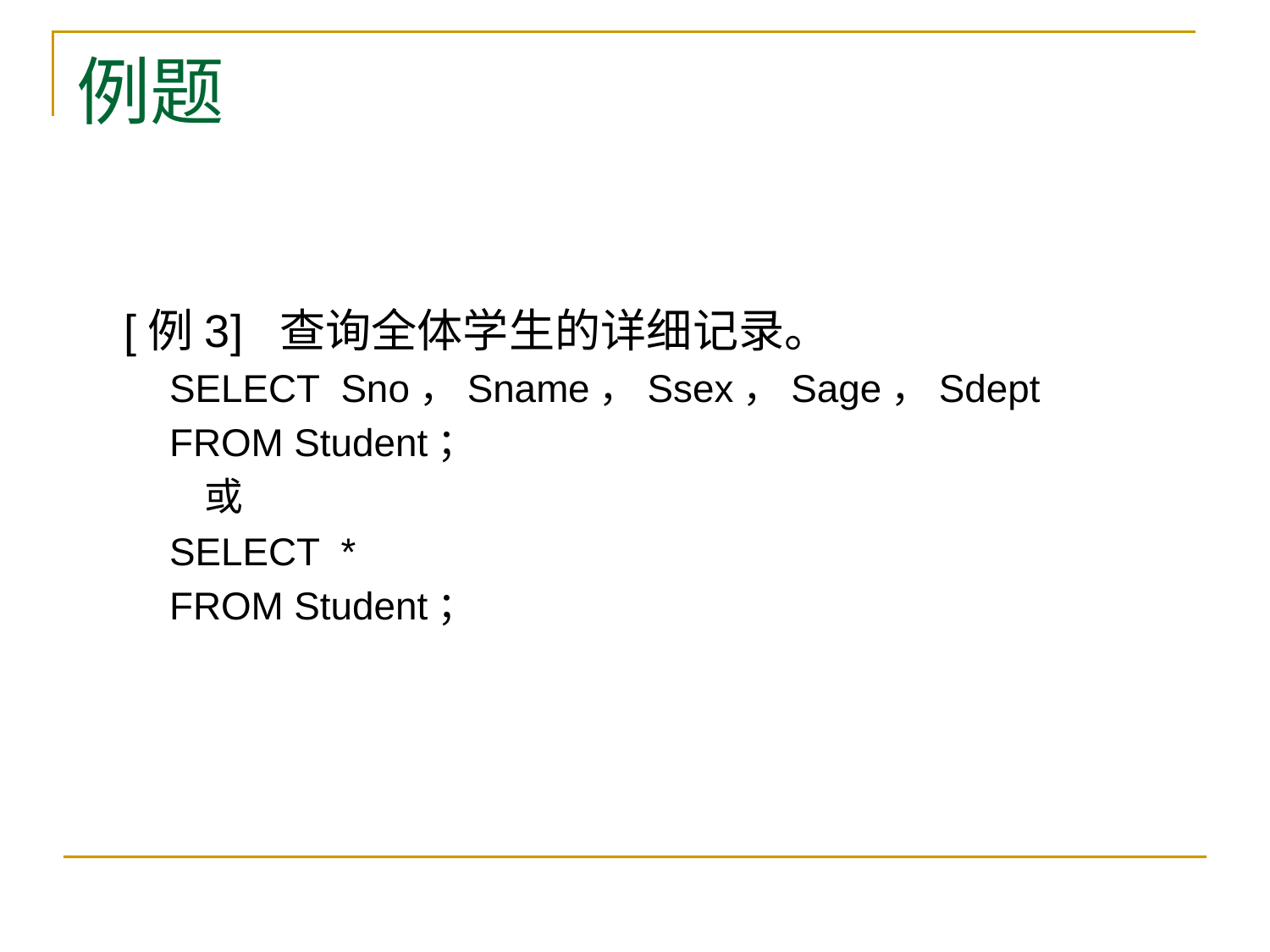

# 例题

[例3]  查询全体学生的详细记录。
SELECT  Sno，Sname，Ssex，Sage，Sdept
FROM Student；
   或
SELECT  *
FROM Student；